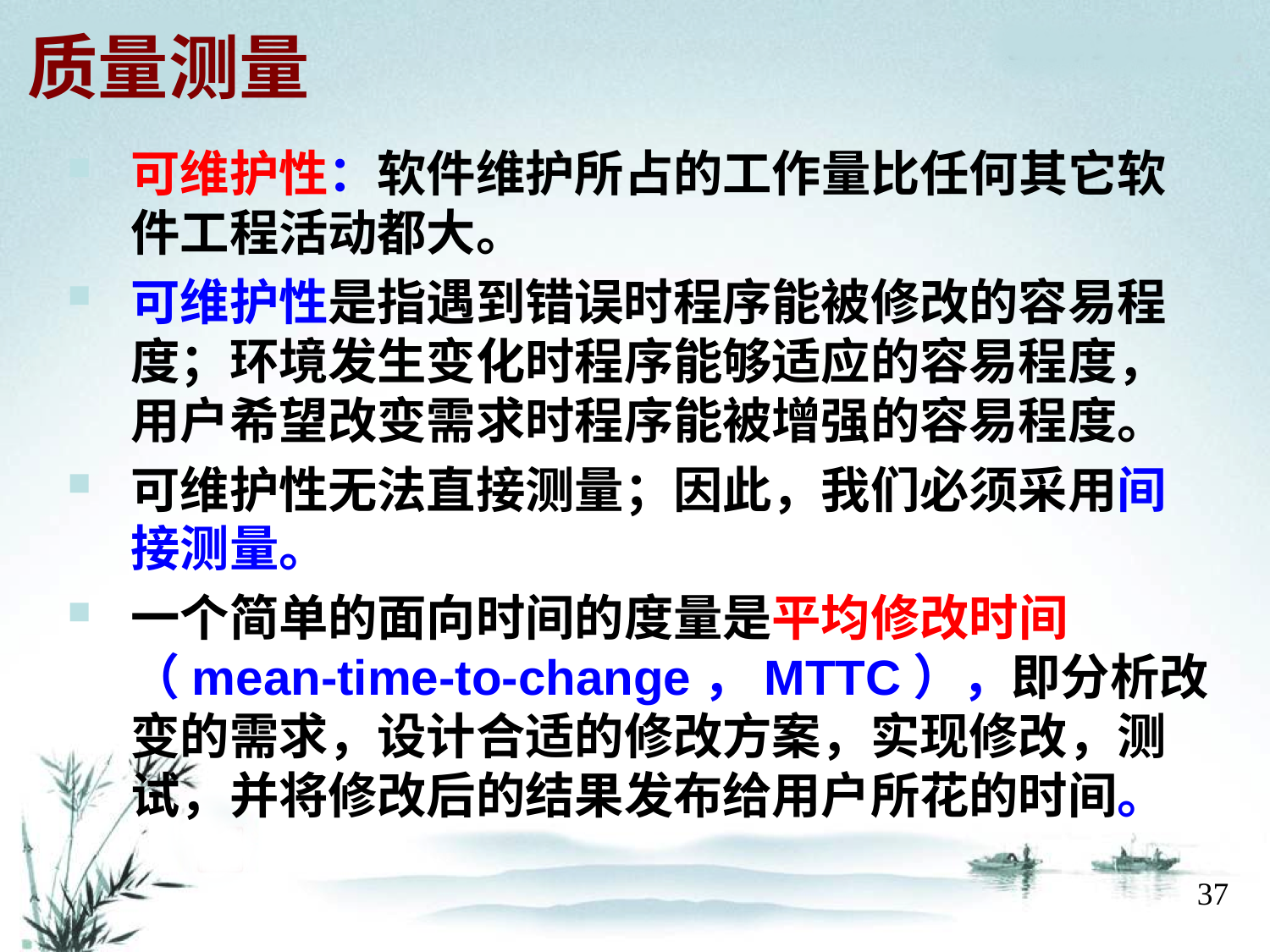

# 质量测量
可维护性：软件维护所占的工作量比任何其它软件工程活动都大。
可维护性是指遇到错误时程序能被修改的容易程度；环境发生变化时程序能够适应的容易程度，用户希望改变需求时程序能被增强的容易程度。
可维护性无法直接测量；因此，我们必须采用间接测量。
一个简单的面向时间的度量是平均修改时间（mean-time-to-change，MTTC），即分析改变的需求，设计合适的修改方案，实现修改，测试，并将修改后的结果发布给用户所花的时间。
37